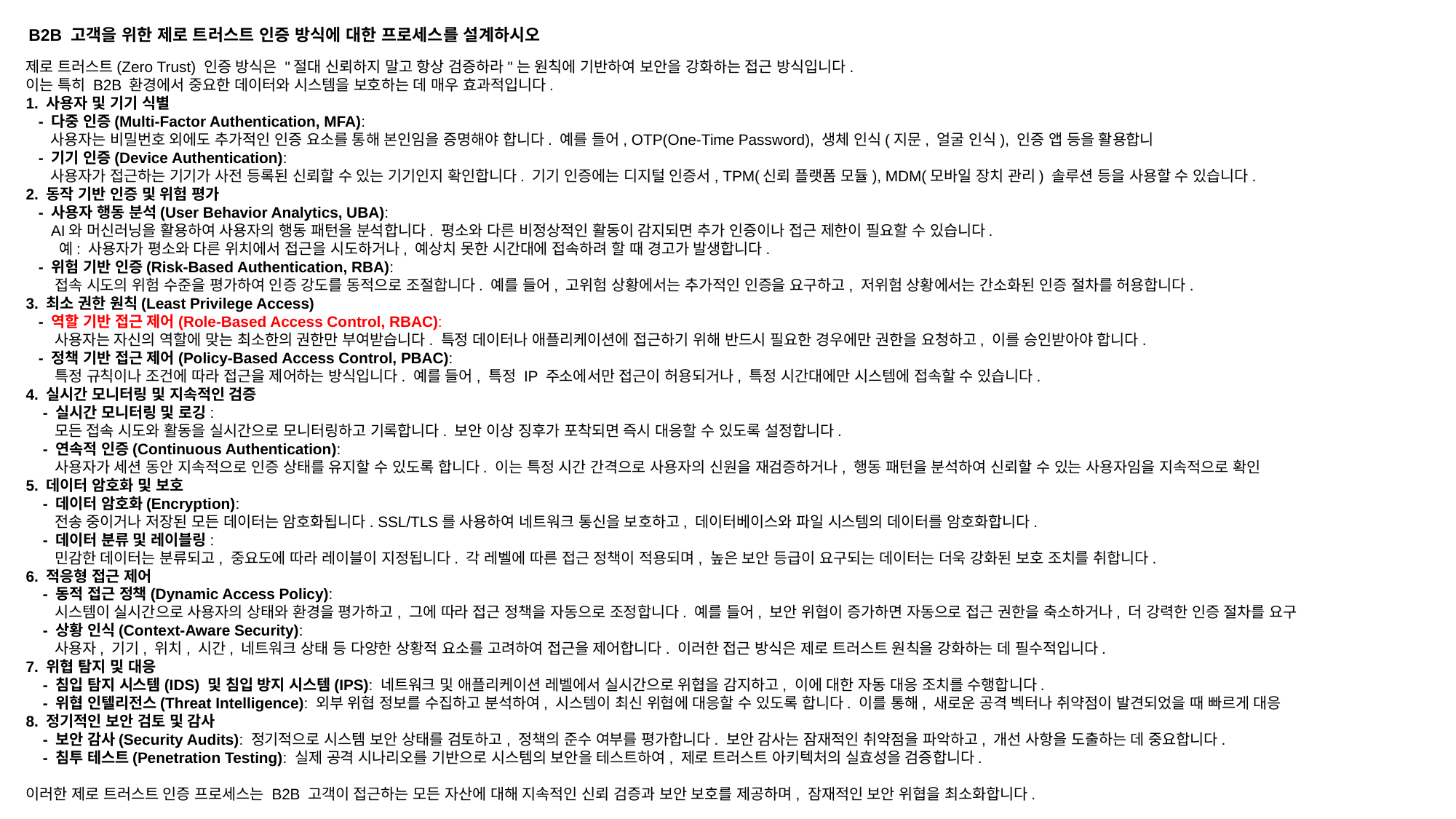

B2B 고객을 위한 제로 트러스트 인증 방식에 대한 프로세스를 설계하시오
제로 트러스트(Zero Trust) 인증 방식은 "절대 신뢰하지 말고 항상 검증하라"는 원칙에 기반하여 보안을 강화하는 접근 방식입니다.
이는 특히 B2B 환경에서 중요한 데이터와 시스템을 보호하는 데 매우 효과적입니다.
1. 사용자 및 기기 식별
   - 다중 인증(Multi-Factor Authentication, MFA):
     사용자는 비밀번호 외에도 추가적인 인증 요소를 통해 본인임을 증명해야 합니다. 예를 들어, OTP(One-Time Password), 생체 인식(지문, 얼굴 인식), 인증 앱 등을 활용합니
   - 기기 인증(Device Authentication):
     사용자가 접근하는 기기가 사전 등록된 신뢰할 수 있는 기기인지 확인합니다. 기기 인증에는 디지털 인증서, TPM(신뢰 플랫폼 모듈), MDM(모바일 장치 관리) 솔루션 등을 사용할 수 있습니다.
2. 동작 기반 인증 및 위험 평가
   - 사용자 행동 분석(User Behavior Analytics, UBA):
      AI와 머신러닝을 활용하여 사용자의 행동 패턴을 분석합니다. 평소와 다른 비정상적인 활동이 감지되면 추가 인증이나 접근 제한이 필요할 수 있습니다.
       예: 사용자가 평소와 다른 위치에서 접근을 시도하거나, 예상치 못한 시간대에 접속하려 할 때 경고가 발생합니다.
   - 위험 기반 인증(Risk-Based Authentication, RBA):
      접속 시도의 위험 수준을 평가하여 인증 강도를 동적으로 조절합니다. 예를 들어, 고위험 상황에서는 추가적인 인증을 요구하고, 저위험 상황에서는 간소화된 인증 절차를 허용합니다.
3. 최소 권한 원칙(Least Privilege Access)
   - 역할 기반 접근 제어(Role-Based Access Control, RBAC):
      사용자는 자신의 역할에 맞는 최소한의 권한만 부여받습니다. 특정 데이터나 애플리케이션에 접근하기 위해 반드시 필요한 경우에만 권한을 요청하고, 이를 승인받아야 합니다.
   - 정책 기반 접근 제어(Policy-Based Access Control, PBAC):
      특정 규칙이나 조건에 따라 접근을 제어하는 방식입니다. 예를 들어, 특정 IP 주소에서만 접근이 허용되거나, 특정 시간대에만 시스템에 접속할 수 있습니다.
4. 실시간 모니터링 및 지속적인 검증
    - 실시간 모니터링 및 로깅:
      모든 접속 시도와 활동을 실시간으로 모니터링하고 기록합니다. 보안 이상 징후가 포착되면 즉시 대응할 수 있도록 설정합니다.
    - 연속적 인증(Continuous Authentication):
      사용자가 세션 동안 지속적으로 인증 상태를 유지할 수 있도록 합니다. 이는 특정 시간 간격으로 사용자의 신원을 재검증하거나, 행동 패턴을 분석하여 신뢰할 수 있는 사용자임을 지속적으로 확인
5. 데이터 암호화 및 보호
    - 데이터 암호화(Encryption):
      전송 중이거나 저장된 모든 데이터는 암호화됩니다. SSL/TLS를 사용하여 네트워크 통신을 보호하고, 데이터베이스와 파일 시스템의 데이터를 암호화합니다.
    - 데이터 분류 및 레이블링:
      민감한 데이터는 분류되고, 중요도에 따라 레이블이 지정됩니다. 각 레벨에 따른 접근 정책이 적용되며, 높은 보안 등급이 요구되는 데이터는 더욱 강화된 보호 조치를 취합니다.
6. 적응형 접근 제어
    - 동적 접근 정책(Dynamic Access Policy):
      시스템이 실시간으로 사용자의 상태와 환경을 평가하고, 그에 따라 접근 정책을 자동으로 조정합니다. 예를 들어, 보안 위협이 증가하면 자동으로 접근 권한을 축소하거나, 더 강력한 인증 절차를 요구
    - 상황 인식(Context-Aware Security):
      사용자, 기기, 위치, 시간, 네트워크 상태 등 다양한 상황적 요소를 고려하여 접근을 제어합니다. 이러한 접근 방식은 제로 트러스트 원칙을 강화하는 데 필수적입니다.
7. 위협 탐지 및 대응
    - 침입 탐지 시스템(IDS) 및 침입 방지 시스템(IPS): 네트워크 및 애플리케이션 레벨에서 실시간으로 위협을 감지하고, 이에 대한 자동 대응 조치를 수행합니다.
    - 위협 인텔리전스(Threat Intelligence): 외부 위협 정보를 수집하고 분석하여, 시스템이 최신 위협에 대응할 수 있도록 합니다. 이를 통해, 새로운 공격 벡터나 취약점이 발견되었을 때 빠르게 대응
8. 정기적인 보안 검토 및 감사
    - 보안 감사(Security Audits): 정기적으로 시스템 보안 상태를 검토하고, 정책의 준수 여부를 평가합니다. 보안 감사는 잠재적인 취약점을 파악하고, 개선 사항을 도출하는 데 중요합니다.
    - 침투 테스트(Penetration Testing): 실제 공격 시나리오를 기반으로 시스템의 보안을 테스트하여, 제로 트러스트 아키텍처의 실효성을 검증합니다.

이러한 제로 트러스트 인증 프로세스는 B2B 고객이 접근하는 모든 자산에 대해 지속적인 신뢰 검증과 보안 보호를 제공하며, 잠재적인 보안 위협을 최소화합니다.